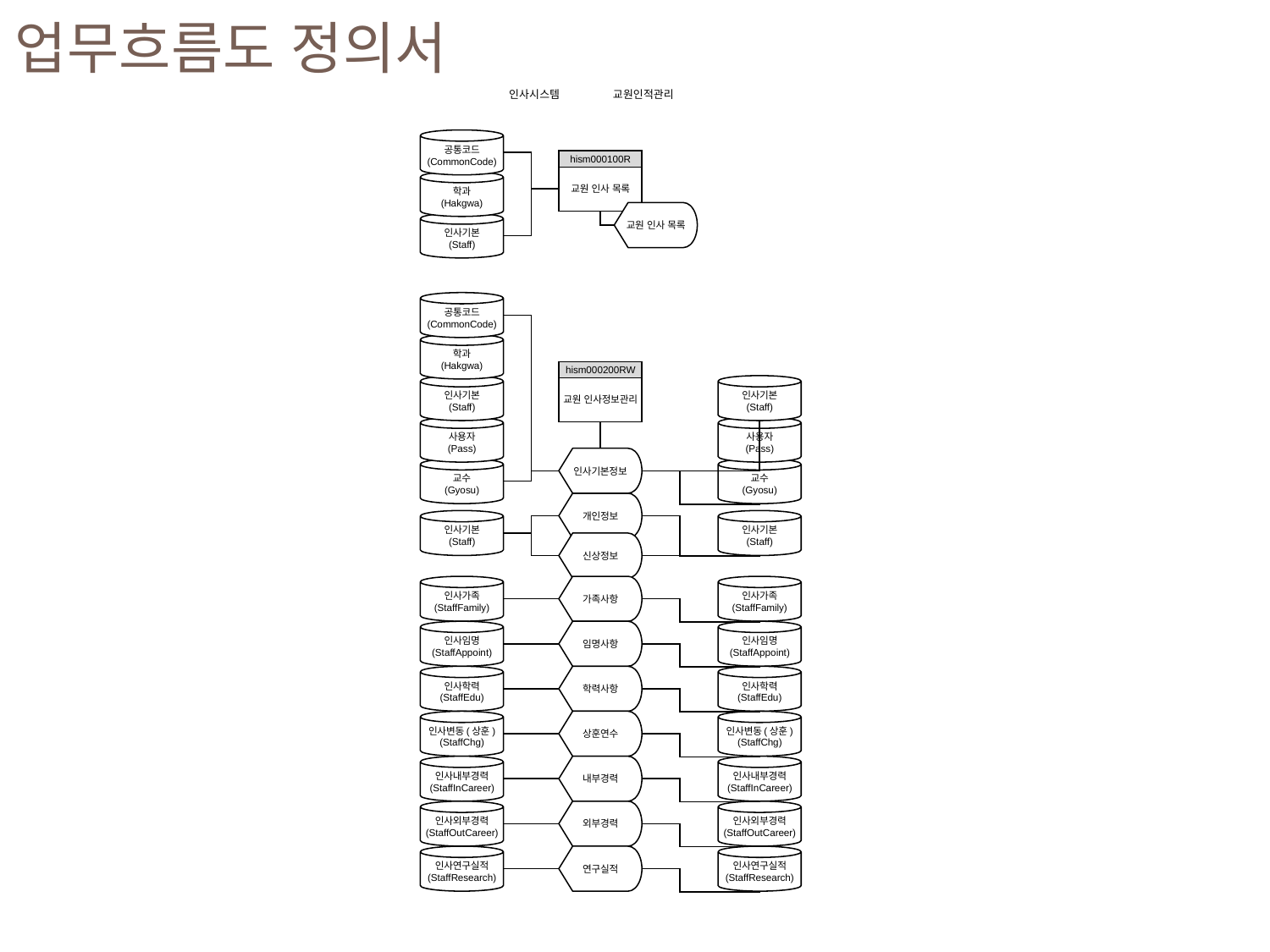

업무흐름도 정의서
인사시스템
교원인적관리
공통코드
(CommonCode)
hism000100R
교원 인사 목록
학과
(Hakgwa)
교원 인사 목록
인사기본
(Staff)
공통코드
(CommonCode)
학과
(Hakgwa)
hism000200RW
교원 인사정보관리
인사기본
(Staff)
인사기본
(Staff)
사용자
(Pass)
사용자
(Pass)
인사기본정보
교수
(Gyosu)
교수
(Gyosu)
개인정보
인사기본
(Staff)
인사기본
(Staff)
신상정보
인사가족
(StaffFamily)
가족사항
인사가족
(StaffFamily)
인사임명
(StaffAppoint)
임명사항
인사임명
(StaffAppoint)
인사학력
(StaffEdu)
학력사항
인사학력
(StaffEdu)
인사변동(상훈)
(StaffChg)
상훈연수
인사변동(상훈)
(StaffChg)
인사내부경력
(StaffInCareer)
내부경력
인사내부경력
(StaffInCareer)
인사외부경력
(StaffOutCareer)
외부경력
인사외부경력
(StaffOutCareer)
인사연구실적
(StaffResearch)
연구실적
인사연구실적
(StaffResearch)